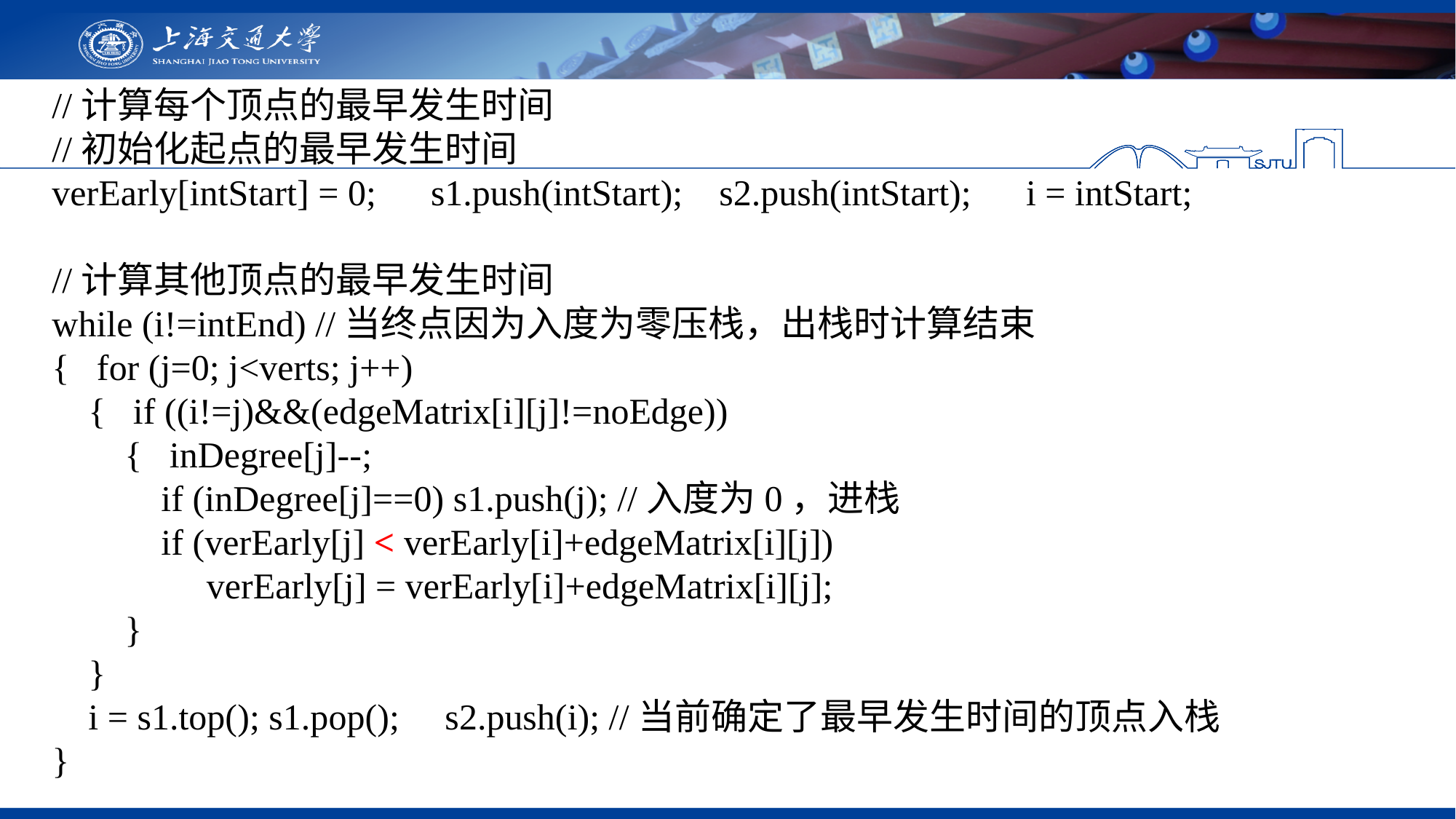

//计算每个顶点的最早发生时间
    //初始化起点的最早发生时间
    verEarly[intStart] = 0;      s1.push(intStart);    s2.push(intStart);      i = intStart;

    //计算其他顶点的最早发生时间
    while (i!=intEnd) //当终点因为入度为零压栈，出栈时计算结束
    {   for (j=0; j<verts; j++)
        {   if ((i!=j)&&(edgeMatrix[i][j]!=noEdge))
            {   inDegree[j]--;
                if (inDegree[j]==0) s1.push(j); //入度为0，进栈
                if (verEarly[j] < verEarly[i]+edgeMatrix[i][j])
                     verEarly[j] = verEarly[i]+edgeMatrix[i][j];
            }
        }
        i = s1.top(); s1.pop();     s2.push(i); //当前确定了最早发生时间的顶点入栈
    }